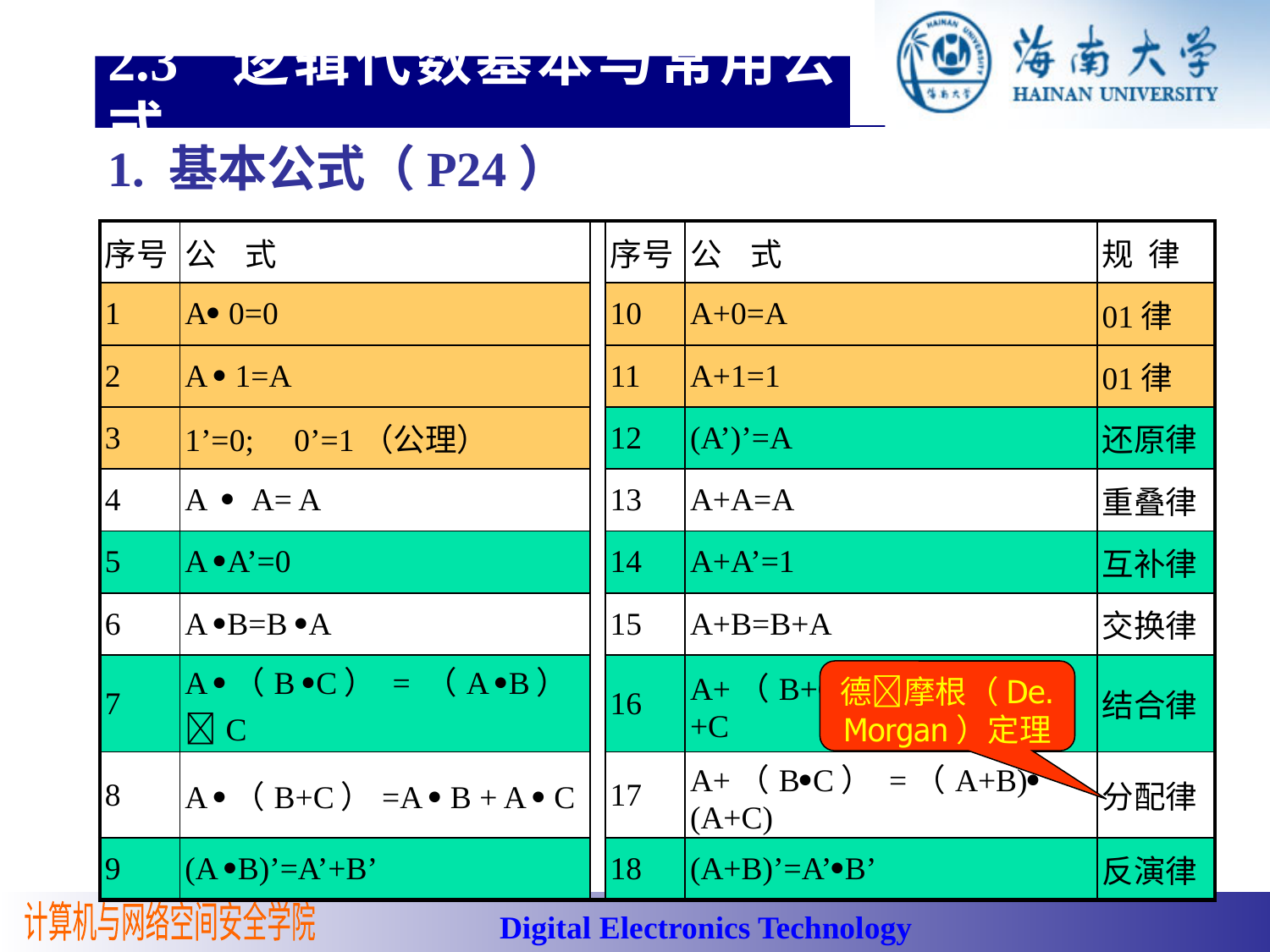

2.3  逻辑代数基本与常用公式

1. 基本公式（P24）
| 序号 | 公 式 |  | 序号 | 公 式 | 规 律 |
| --- | --- | --- | --- | --- | --- |
| 1 | A• 0=0 |  | 10 | A+0=A | 01律 |
| 2 | A • 1=A |  | 11 | A+1=1 | 01律 |
| 3 | 1’=0; 0’=1（公理） |  | 12 | (A’)’=A | 还原律 |
| 4 | A • A= A |  | 13 | A+A=A | 重叠律 |
| 5 | A •A’=0 |  | 14 | A+A’=1 | 互补律 |
| 6 | A •B=B •A |  | 15 | A+B=B+A | 交换律 |
| 7 | A •（B •C） = （A •B） •C |  | 16 | A+（B+C）=（A+B）+C | 结合律 |
| 8 | A •（B+C）=A • B + A • C |  | 17 | A+（B•C） =（A+B)• (A+C) | 分配律 |
| 9 | (A •B)’=A’+B’ |  | 18 | (A+B)’=A’•B’ | 反演律 |
德•摩根（De. Morgan）定理